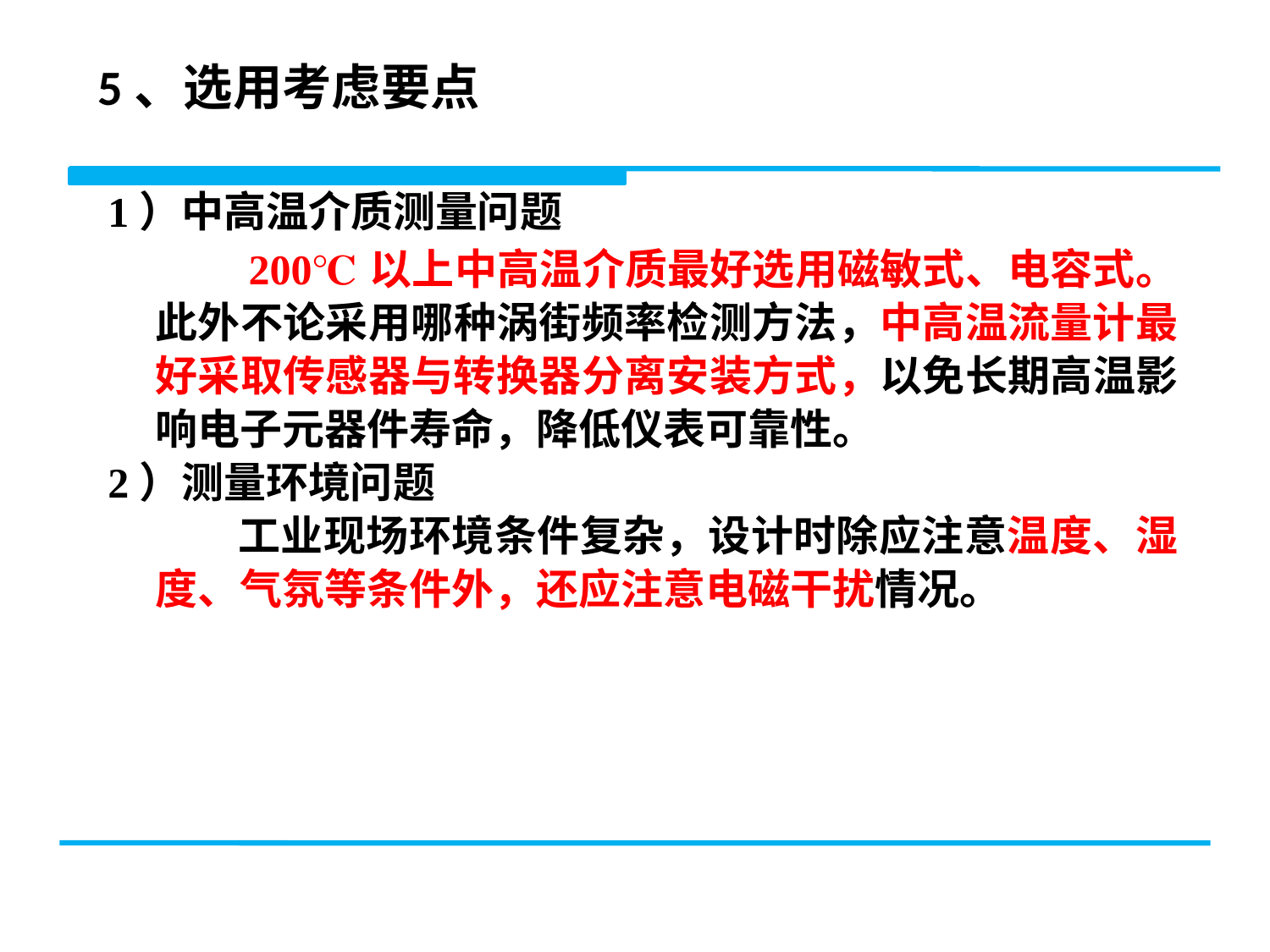

# 5、选用考虑要点
1）中高温介质测量问题
             200℃以上中高温介质最好选用磁敏式、电容式。此外不论采用哪种涡街频率检测方法，中高温流量计最好采取传感器与转换器分离安装方式，以免长期高温影响电子元器件寿命，降低仪表可靠性。
2）测量环境问题
            工业现场环境条件复杂，设计时除应注意温度、湿度、气氛等条件外，还应注意电磁干扰情况。